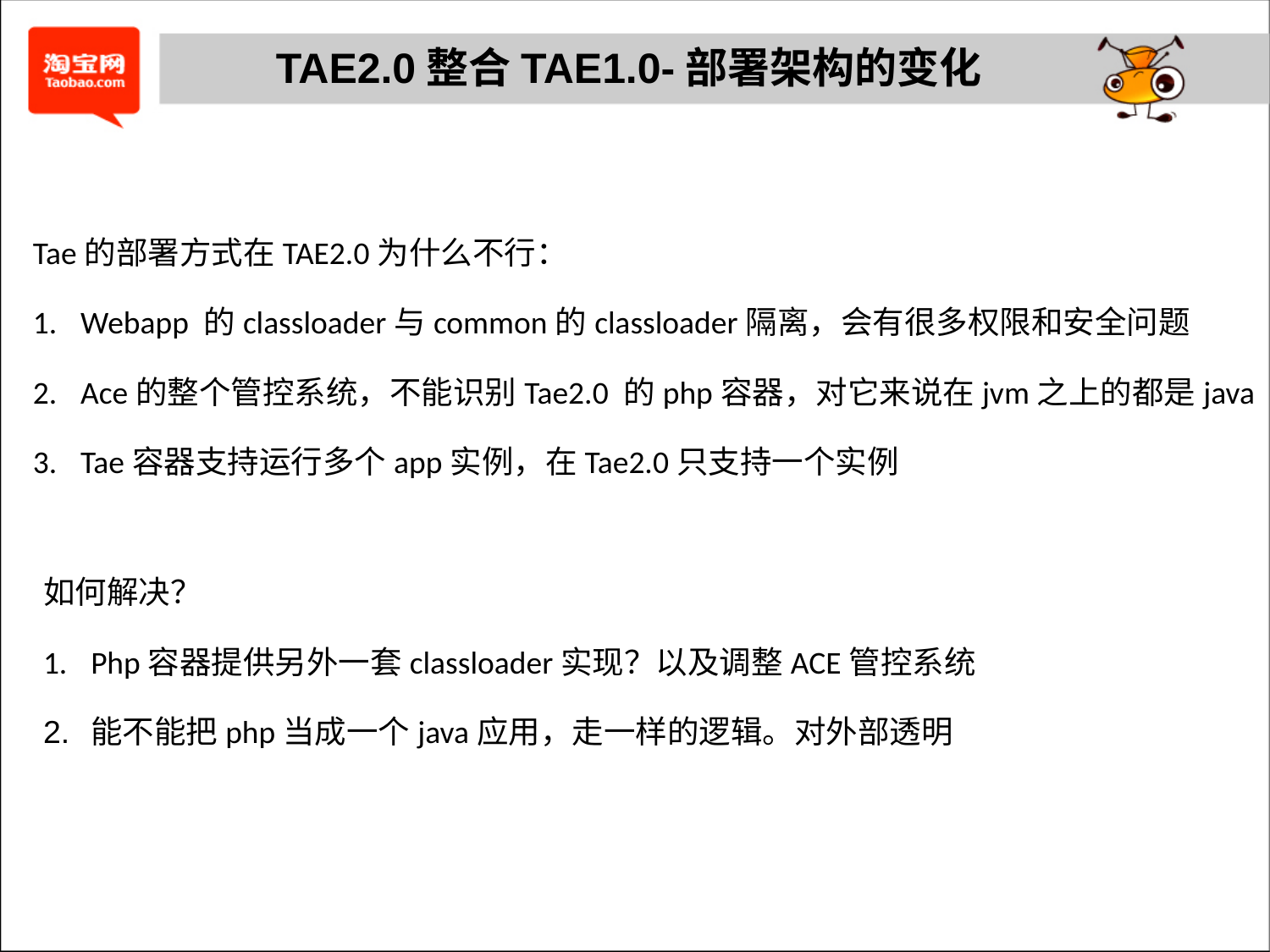

TAE2.0整合TAE1.0-部署架构的变化
Tae的部署方式在TAE2.0为什么不行：
Webapp 的classloader与common的classloader隔离，会有很多权限和安全问题
Ace的整个管控系统，不能识别Tae2.0 的php容器，对它来说在jvm之上的都是java
Tae容器支持运行多个app实例，在Tae2.0只支持一个实例
如何解决？
Php容器提供另外一套classloader实现？以及调整ACE管控系统
能不能把php当成一个java应用，走一样的逻辑。对外部透明